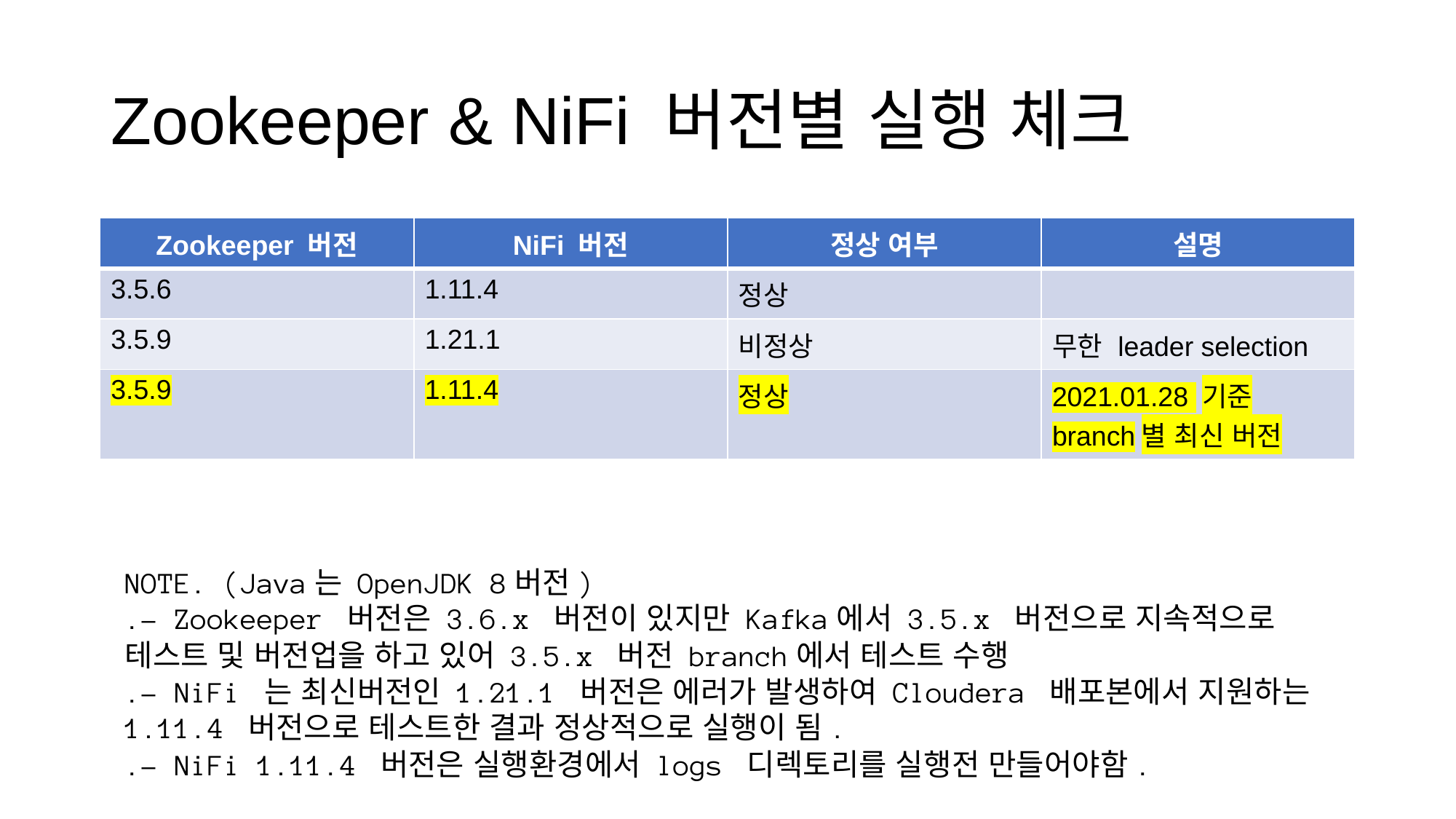

# Zookeeper & NiFi 버전별 실행 체크
| Zookeeper 버전 | NiFi 버전 | 정상 여부 | 설명 |
| --- | --- | --- | --- |
| 3.5.6 | 1.11.4 | 정상 |  |
| 3.5.9 | 1.21.1 | 비정상 | 무한 leader selection |
| 3.5.9 | 1.11.4 | 정상 | 2021.01.28 기준 branch별 최신 버전 |
NOTE. (Java는 OpenJDK 8버전)
.- Zookeeper 버전은 3.6.x 버전이 있지만 Kafka에서 3.5.x 버전으로 지속적으로 테스트 및 버전업을 하고 있어 3.5.x 버전 branch에서 테스트 수행
.- NiFi 는 최신버전인 1.21.1 버전은 에러가 발생하여 Cloudera 배포본에서 지원하는 1.11.4 버전으로 테스트한 결과 정상적으로 실행이 됨.
.- NiFi 1.11.4 버전은 실행환경에서 logs 디렉토리를 실행전 만들어야함.